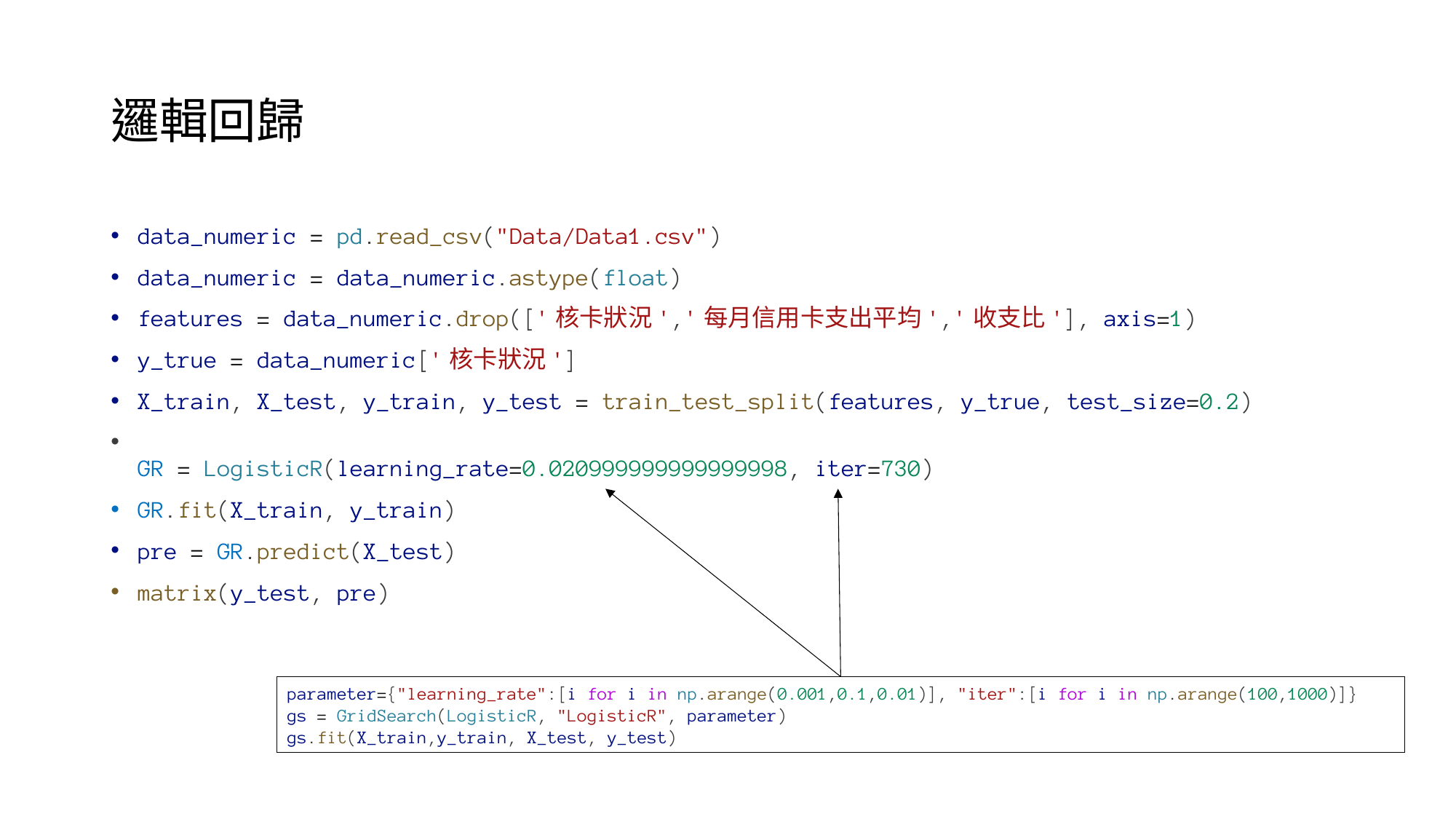

# 邏輯回歸
data_numeric = pd.read_csv("Data/Data1.csv")
data_numeric = data_numeric.astype(float)
features = data_numeric.drop(['核卡狀況','每月信用卡支出平均','收支比'], axis=1)
y_true = data_numeric['核卡狀況']
X_train, X_test, y_train, y_test = train_test_split(features, y_true, test_size=0.2)
GR = LogisticR(learning_rate=0.020999999999999998, iter=730)
GR.fit(X_train, y_train)
pre = GR.predict(X_test)
matrix(y_test, pre)

parameter={"learning_rate":[i for i in np.arange(0.001,0.1,0.01)], "iter":[i for i in np.arange(100,1000)]}
gs = GridSearch(LogisticR, "LogisticR", parameter)
gs.fit(X_train,y_train, X_test, y_test)